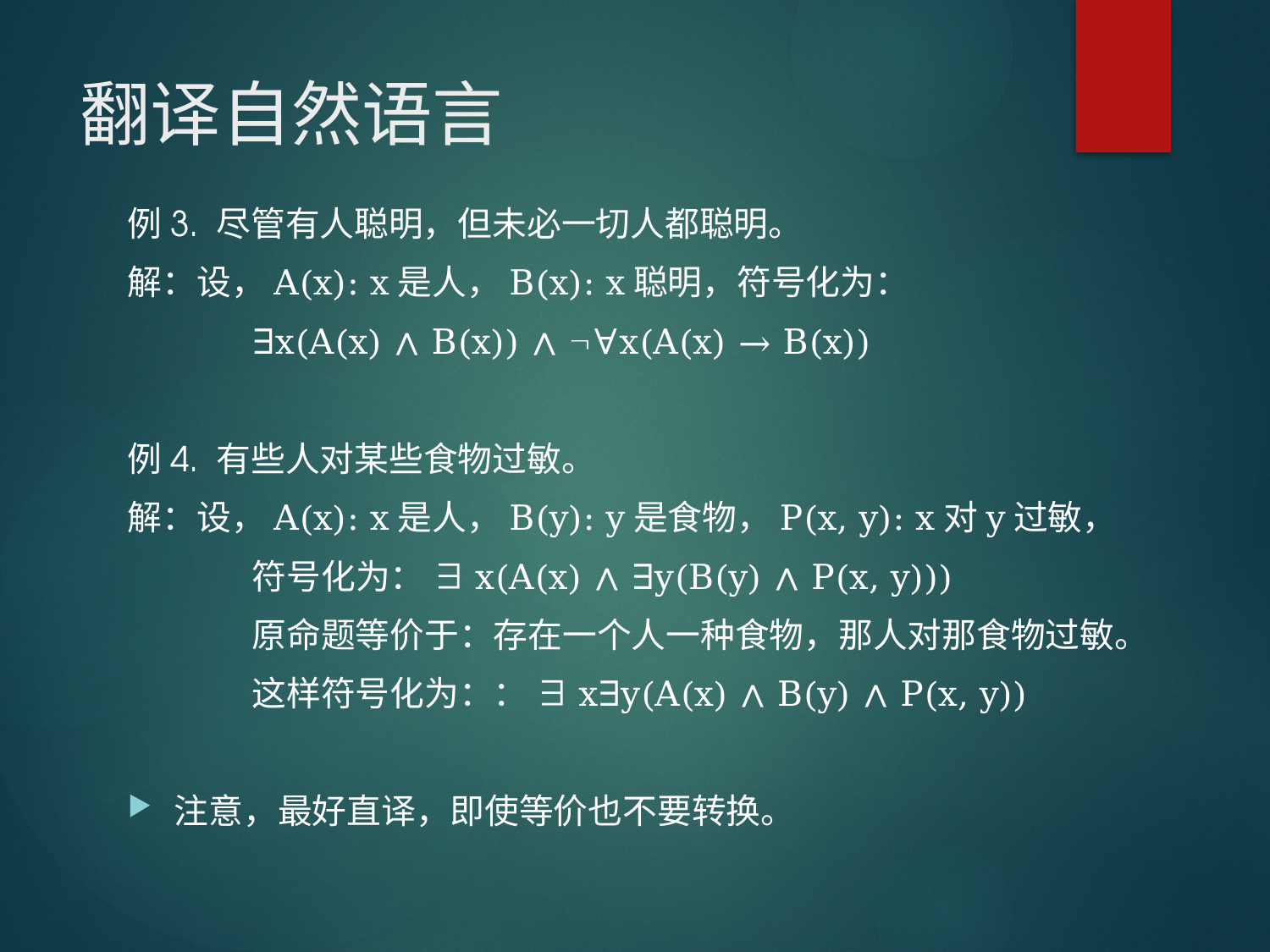

# 翻译自然语言
例3. 尽管有人聪明，但未必一切人都聪明。
解：设，A(x): x是人，B(x): x聪明，符号化为：
	∃x(A(x) ∧ B(x)) ∧ ¬∀x(A(x) → B(x))

例4. 有些人对某些食物过敏。
解：设，A(x): x是人，B(y): y是食物，P(x, y): x对y过敏，
	符号化为： ∃x(A(x) ∧ ∃y(B(y) ∧ P(x, y)))
	原命题等价于：存在一个人一种食物，那人对那食物过敏。
	这样符号化为：： ∃x∃y(A(x) ∧ B(y) ∧ P(x, y))

注意，最好直译，即使等价也不要转换。